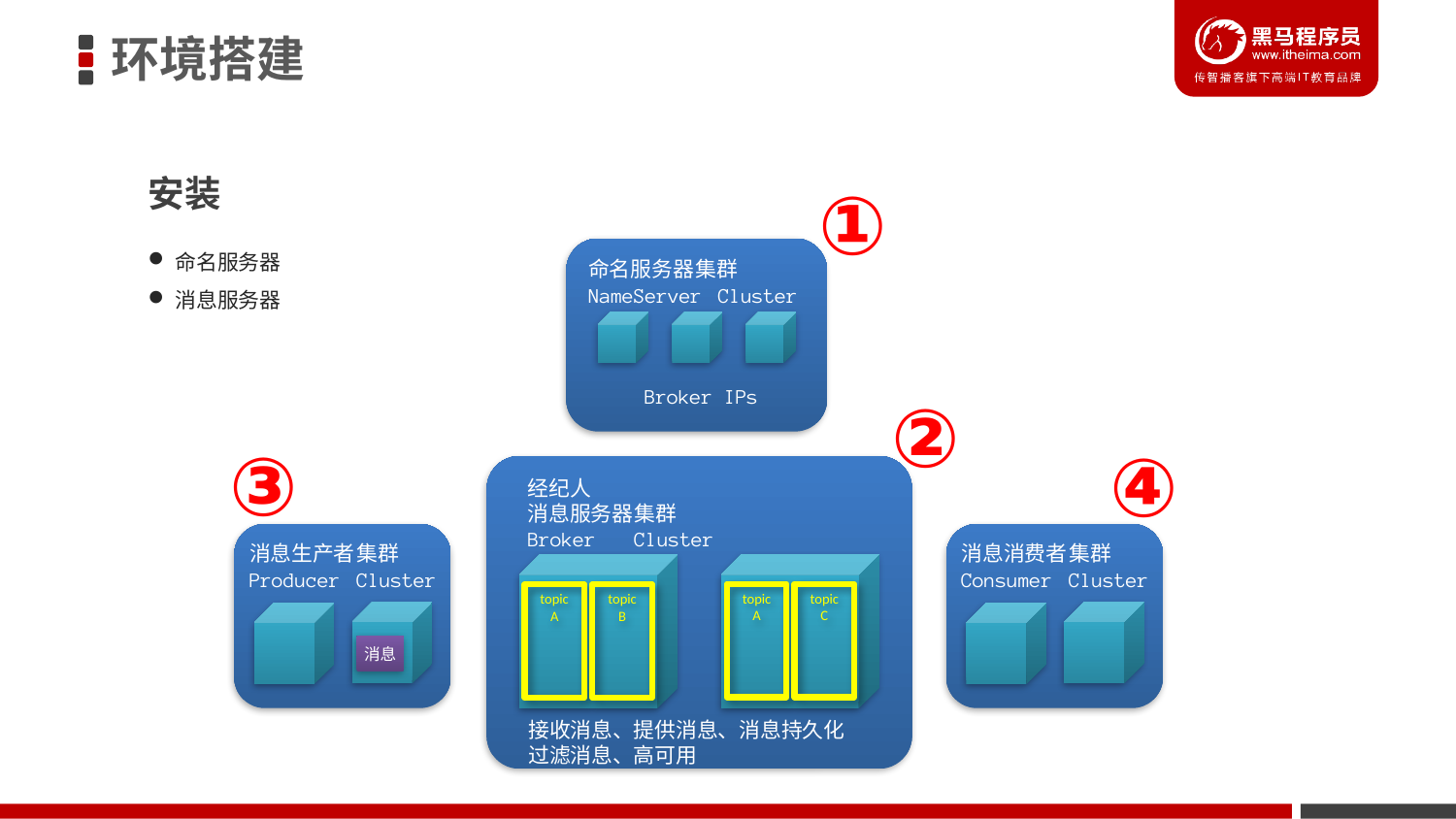

环境搭建
安装
①
命名服务器
消息服务器

命名服务器
NameServer
集群
  Cluster

Broker IPs
②
③
④

经纪人
消息服务器
Broker
集群
Cluster

topic
A

topic
C

topic
A

topic
B

接收消息、提供消息、消息持久化
过滤消息、高可用

消息生产者
Producer
集群
Cluster

消息

消息消费者
Consumer
集群
Cluster
集群
Cluster